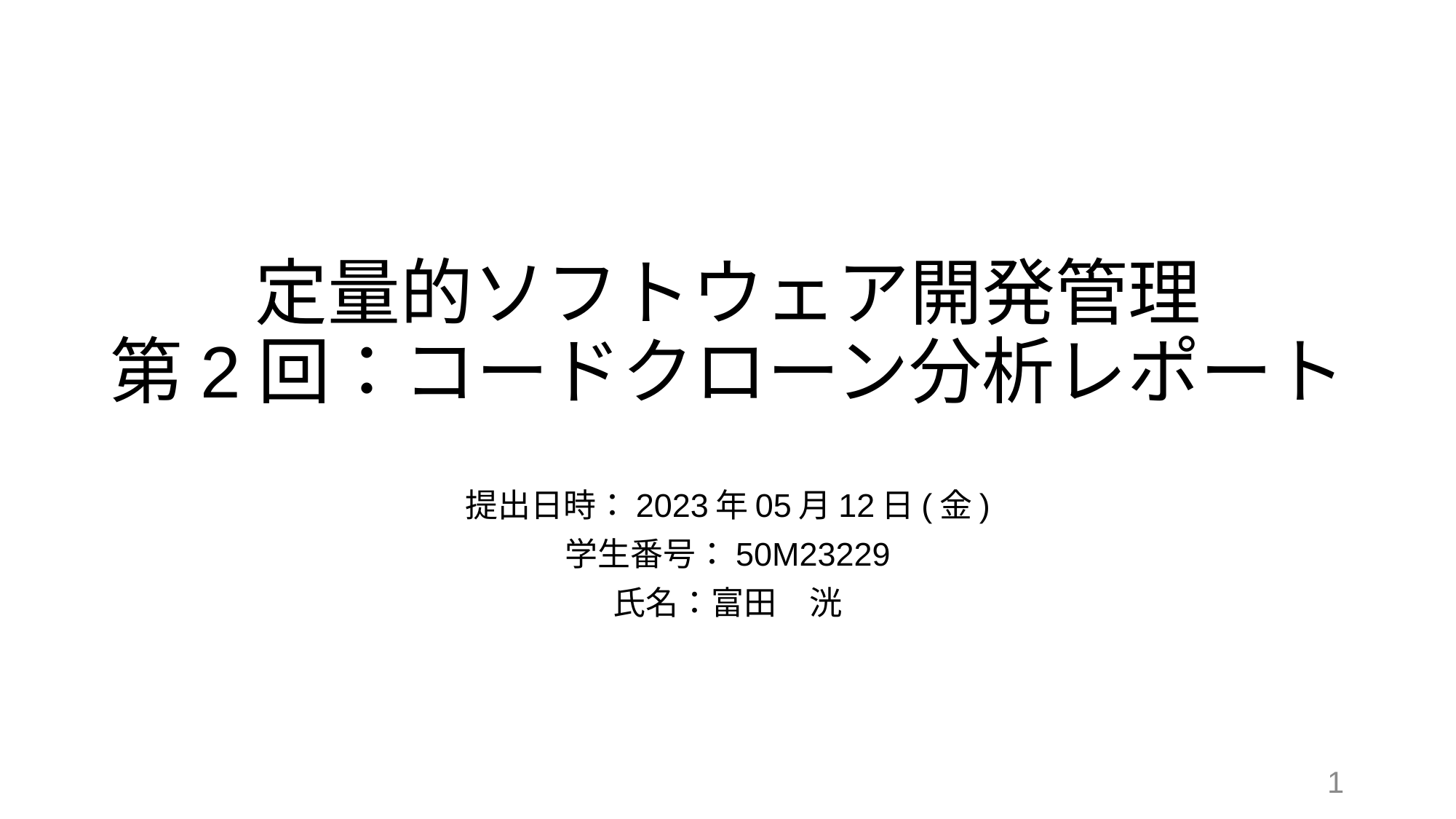

# 定量的ソフトウェア開発管理 第2回：コードクローン分析レポート

提出日時：2023年05月12日(金)
学生番号：50M23229
氏名：富田　洸
1